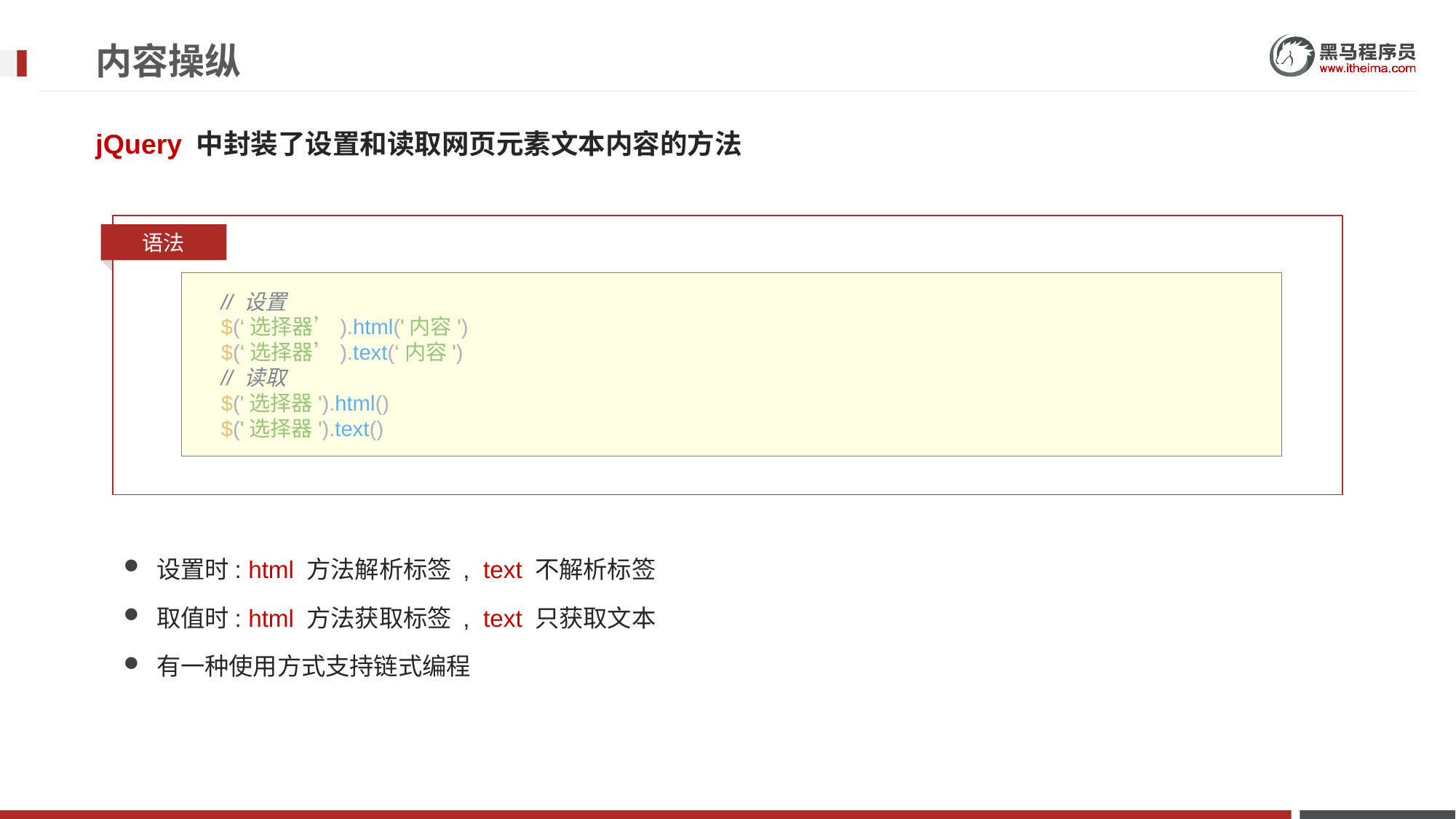

# 内容操纵
jQuery 中封装了设置和读取网页元素文本内容的方法

语法

      // 设置
      $(‘选择器’).html('内容')
      $(‘选择器’).text(‘内容')
      // 读取
      $('选择器').html()
      $('选择器').text()
设置时: html 方法解析标签 ,  text 不解析标签
取值时: html 方法获取标签 ,  text 只获取文本
有一种使用方式支持链式编程